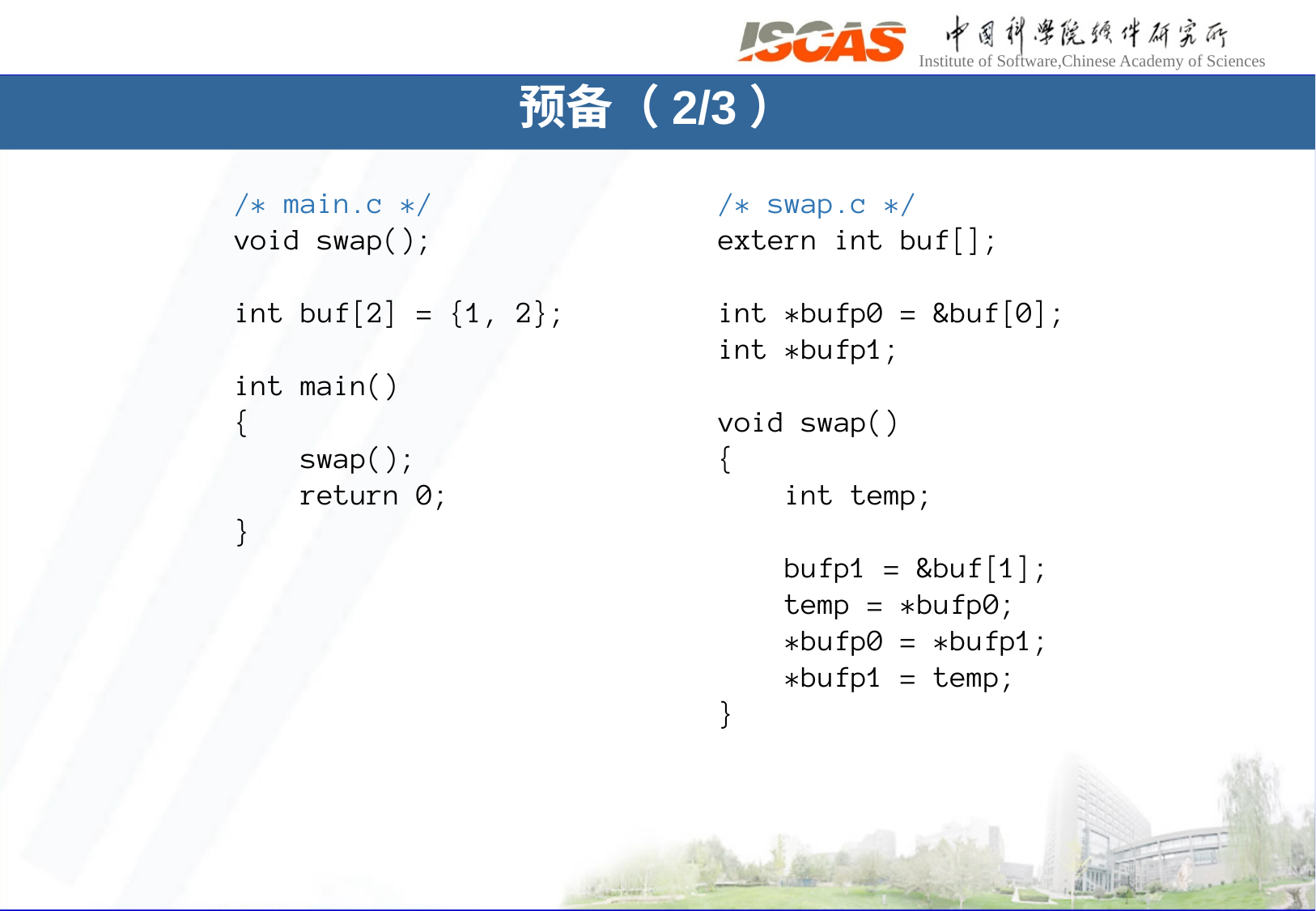

预备（2/3）
/* main.c */
void swap();

int buf[2] = {1, 2};

int main()
{
    swap();
    return 0;
}
/* swap.c */
extern int buf[];

int *bufp0 = &buf[0];
int *bufp1;

void swap()
{
    int temp;

    bufp1 = &buf[1];
    temp = *bufp0;
    *bufp0 = *bufp1;
    *bufp1 = temp;
}